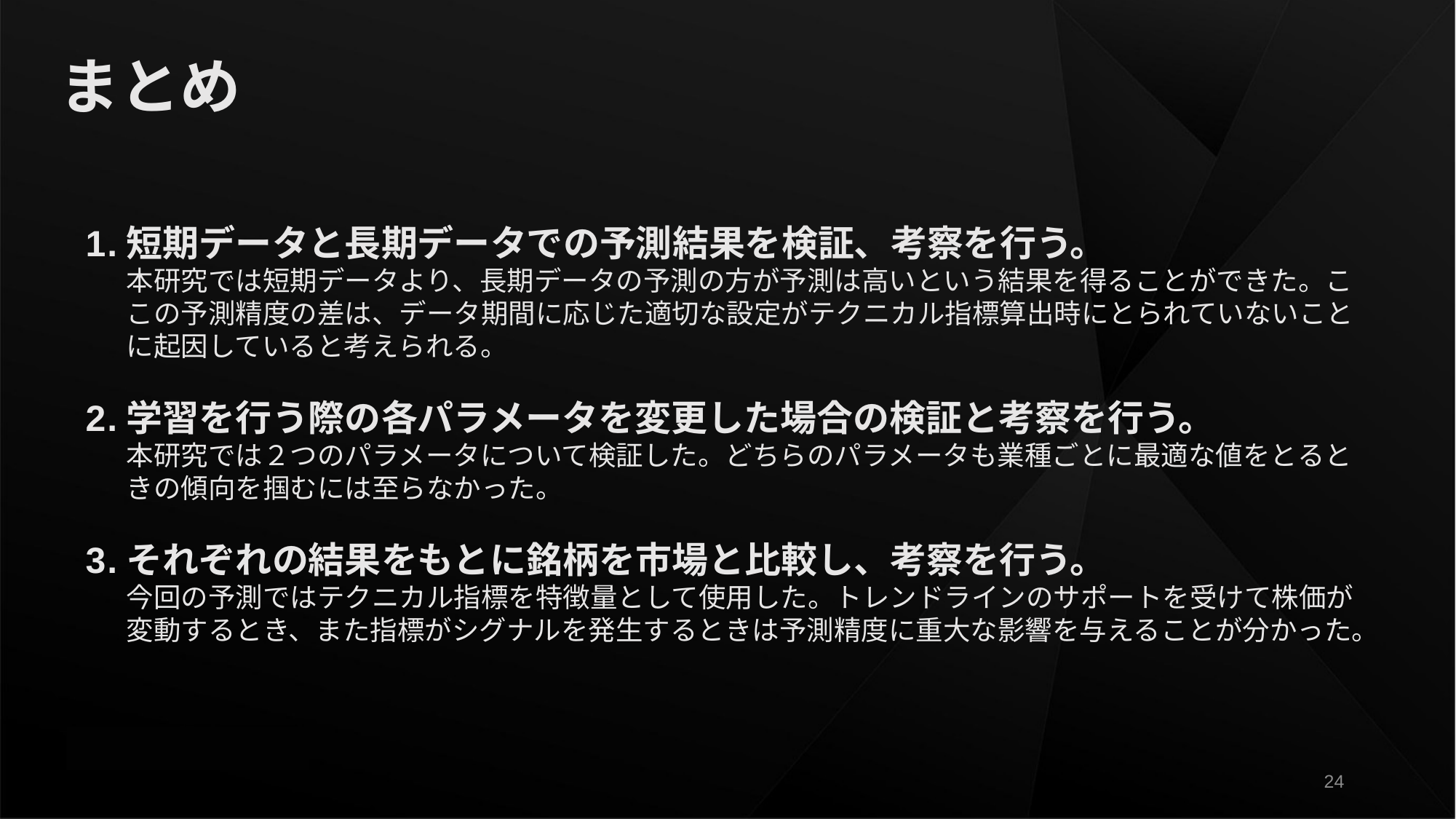

まとめ
短期データと長期データでの予測結果を検証、考察を行う。
本研究では短期データより、長期データの予測の方が予測は高いという結果を得ることができた。ここの予測精度の差は、データ期間に応じた適切な設定がテクニカル指標算出時にとられていないことに起因していると考えられる。

学習を行う際の各パラメータを変更した場合の検証と考察を行う。
本研究では２つのパラメータについて検証した。どちらのパラメータも業種ごとに最適な値をとるときの傾向を掴むには至らなかった。
それぞれの結果をもとに銘柄を市場と比較し、考察を行う。
今回の予測ではテクニカル指標を特徴量として使用した。トレンドラインのサポートを受けて株価が変動するとき、また指標がシグナルを発生するときは予測精度に重大な影響を与えることが分かった。
24